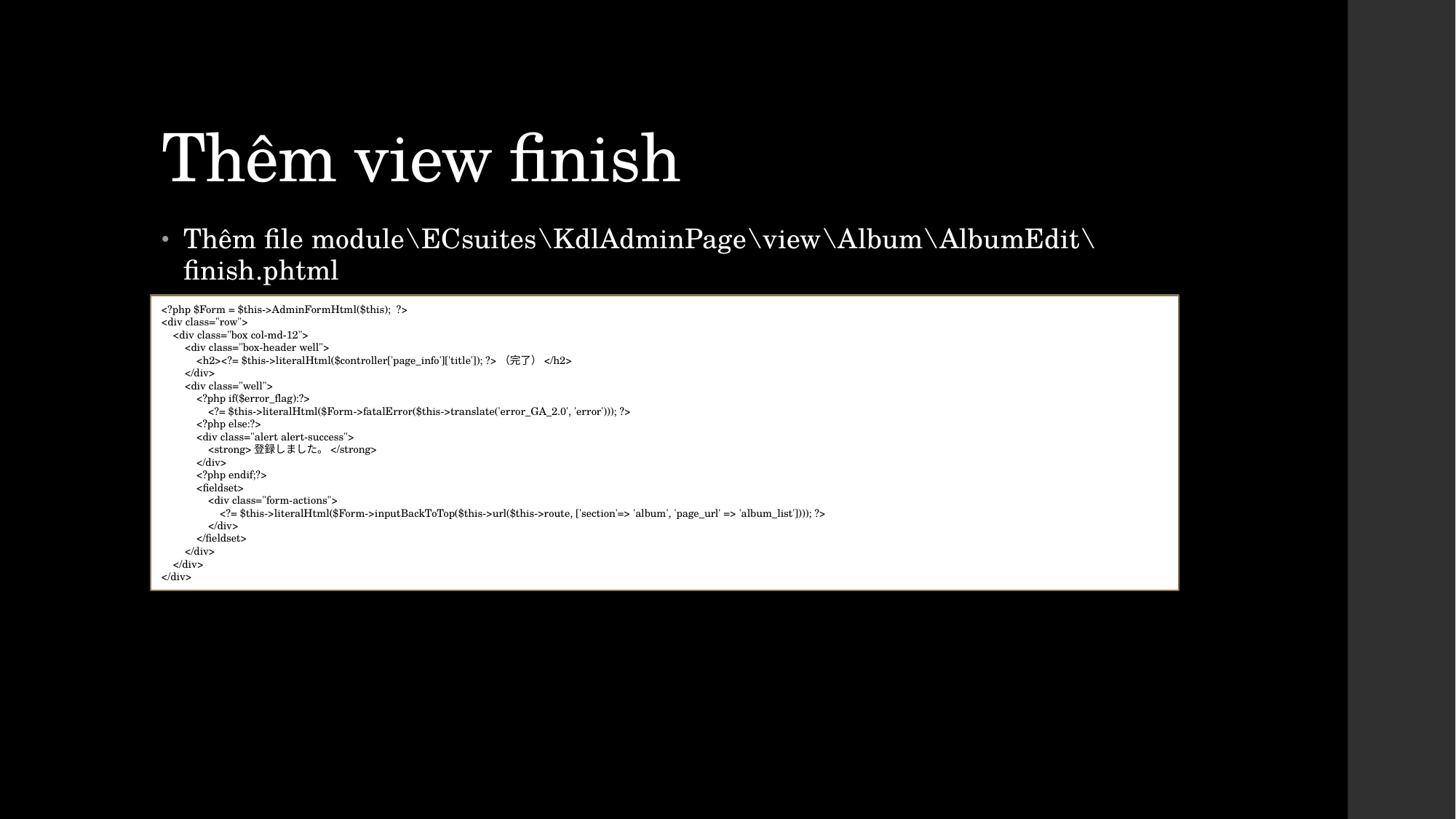

# Thêm view finish
Thêm file module\ECsuites\KdlAdminPage\view\Album\AlbumEdit\ finish.phtml
<?php $Form = $this->AdminFormHtml($this);  ?>
<div class="row">
    <div class="box col-md-12">
        <div class="box-header well">
            <h2><?= $this->literalHtml($controller['page_info']['title']); ?>（完了）</h2>
        </div>
        <div class="well">
            <?php if($error_flag):?>
                <?= $this->literalHtml($Form->fatalError($this->translate('error_GA_2.0', 'error'))); ?>
            <?php else:?>
            <div class="alert alert-success">
                <strong>登録しました。</strong>
            </div>
            <?php endif;?>
            <fieldset>
                <div class="form-actions">
                    <?= $this->literalHtml($Form->inputBackToTop($this->url($this->route, ['section'=> 'album', 'page_url' => 'album_list']))); ?>
                </div>
            </fieldset>
        </div>
    </div>
</div>